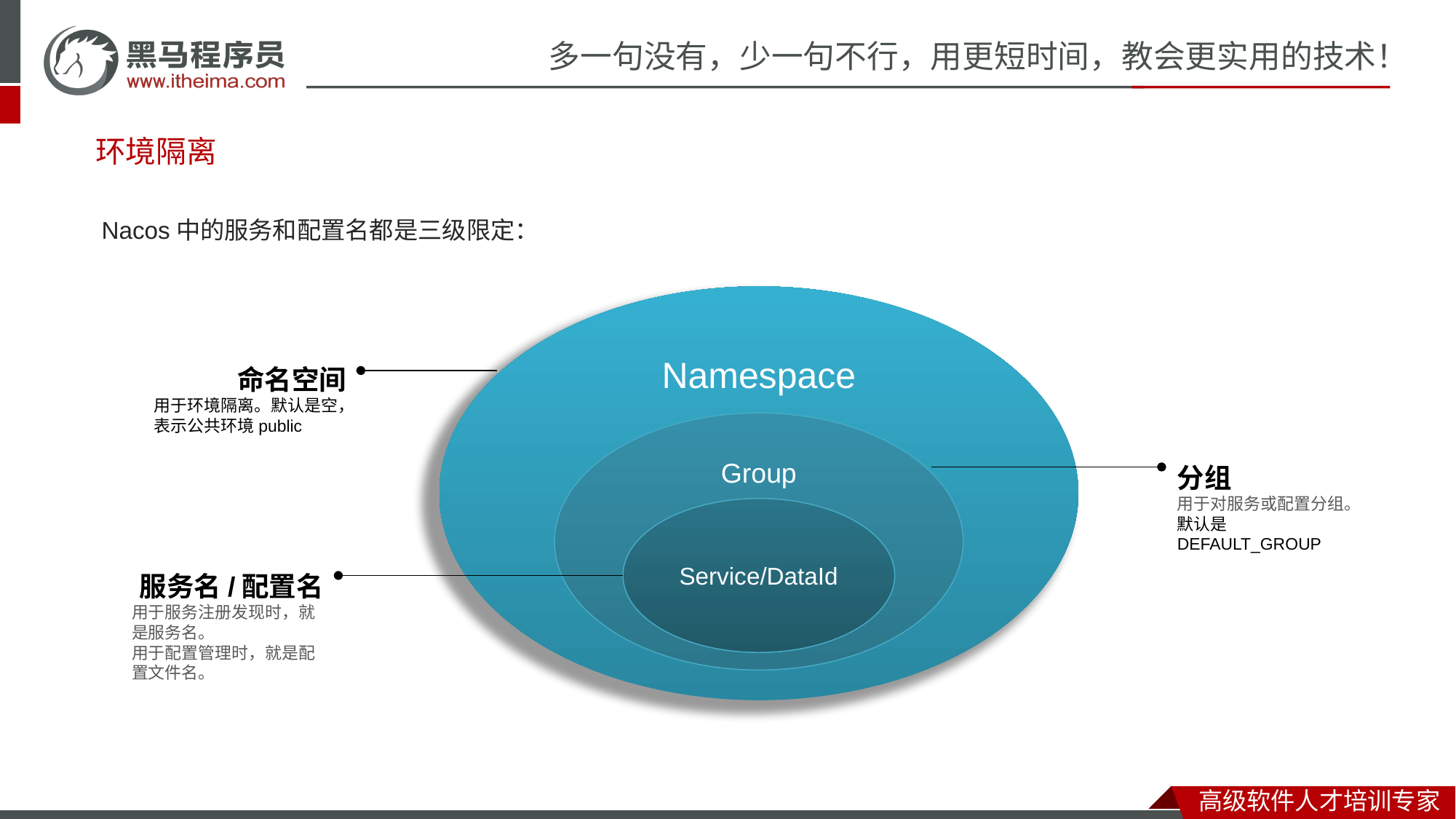

环境隔离
Nacos中的服务和配置名都是三级限定：
Namespace
命名空间
用于环境隔离。默认是空，表示公共环境public
Group
分组
用于对服务或配置分组。默认是DEFAULT_GROUP

Service/DataId
服务名/配置名
用于服务注册发现时，就是服务名。
用于配置管理时，就是配置文件名。